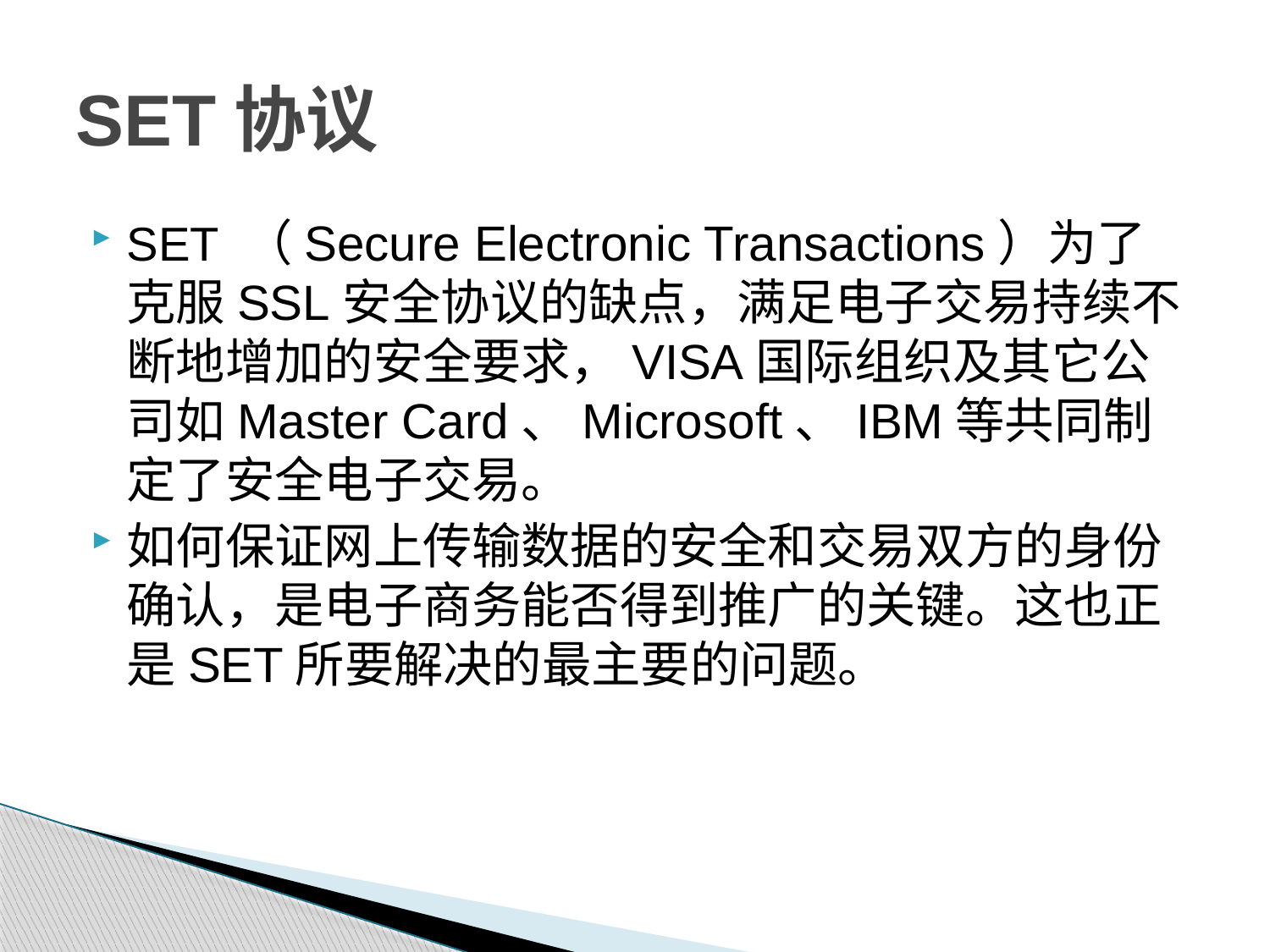

# SET协议
SET （Secure Electronic Transactions）为了克服SSL安全协议的缺点，满足电子交易持续不断地增加的安全要求，VISA国际组织及其它公司如Master Card、Microsoft、IBM等共同制定了安全电子交易。
如何保证网上传输数据的安全和交易双方的身份确认，是电子商务能否得到推广的关键。这也正是SET所要解决的最主要的问题。